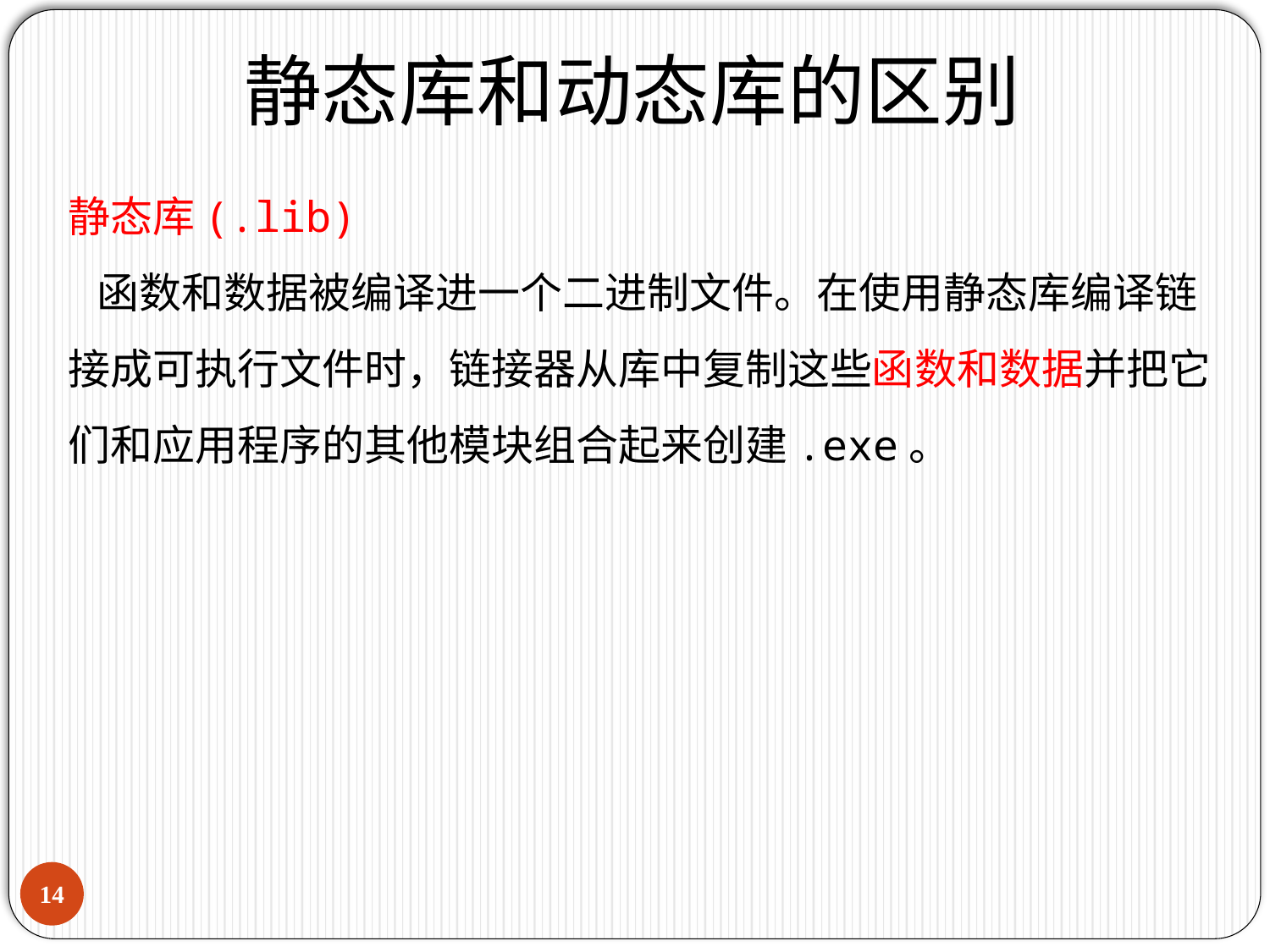

静态库和动态库的区别
静态库(.lib)
  函数和数据被编译进一个二进制文件。在使用静态库编译链接成可执行文件时，链接器从库中复制这些函数和数据并把它们和应用程序的其他模块组合起来创建.exe。

14